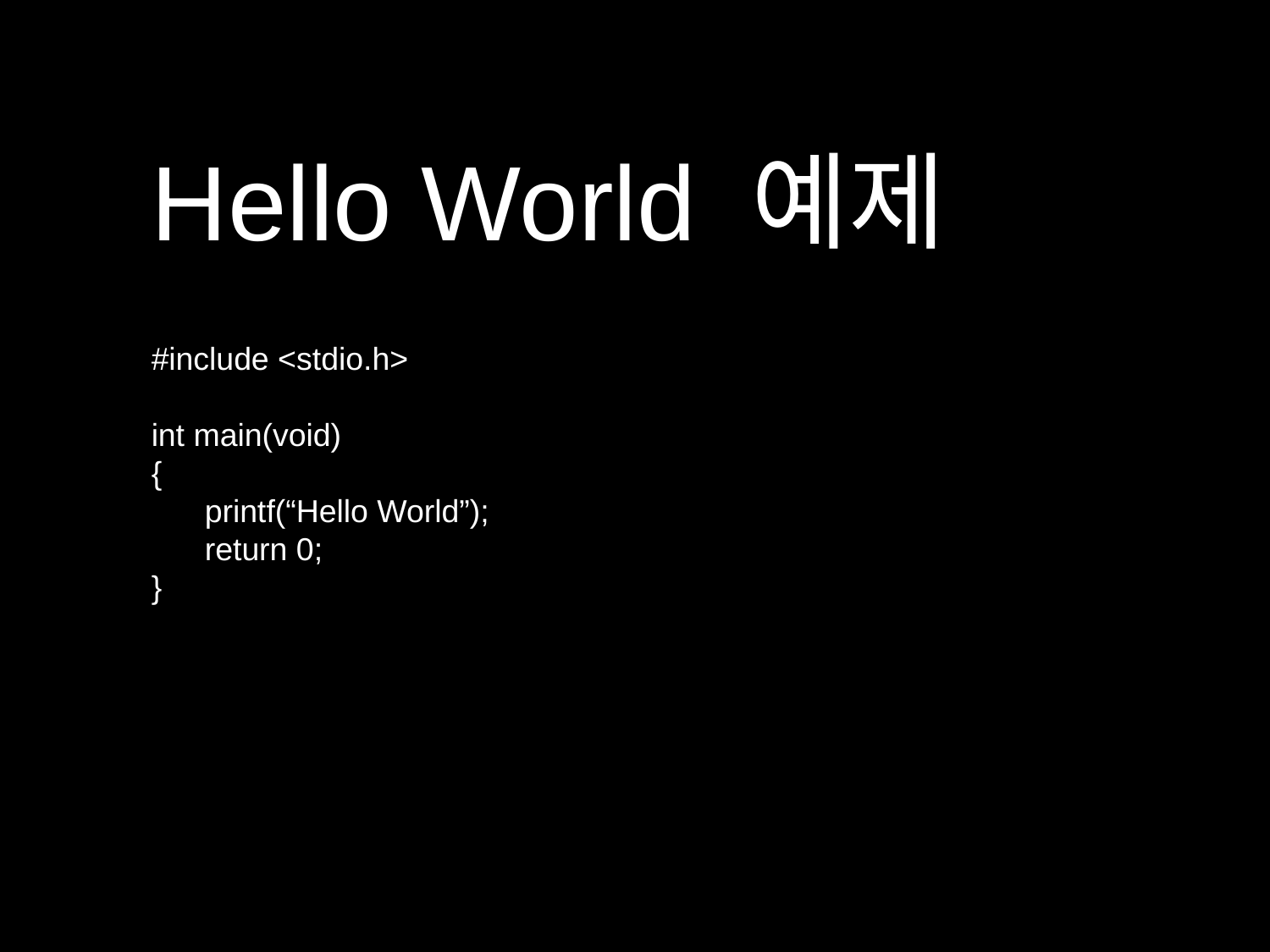

Hello World 예제

#include <stdio.h>

int main(void)
{
      printf(“Hello World”);
      return 0;
}